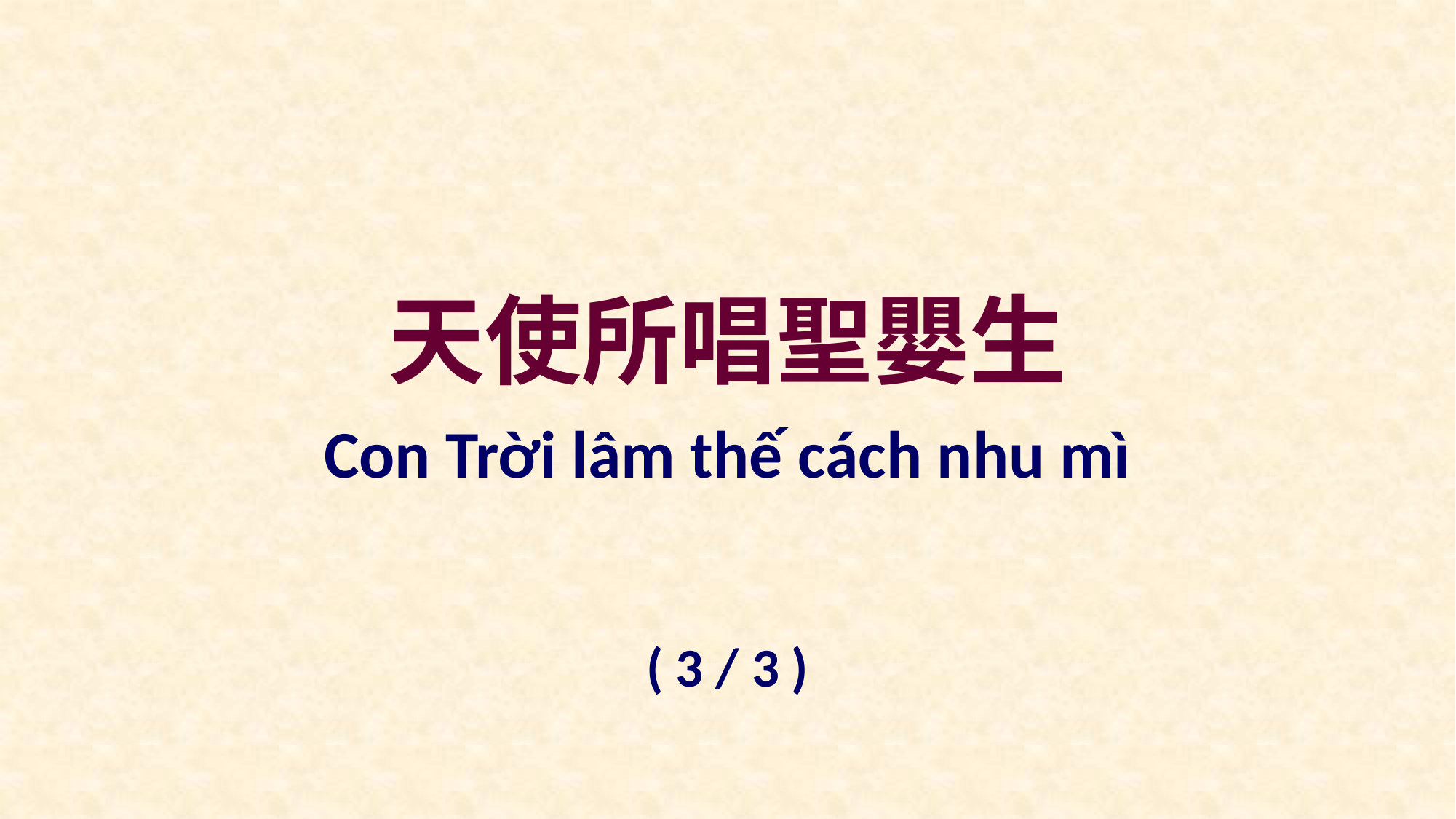

天使所唱聖嬰生
Con Trời lâm thế cách nhu mì
( 3 / 3 )